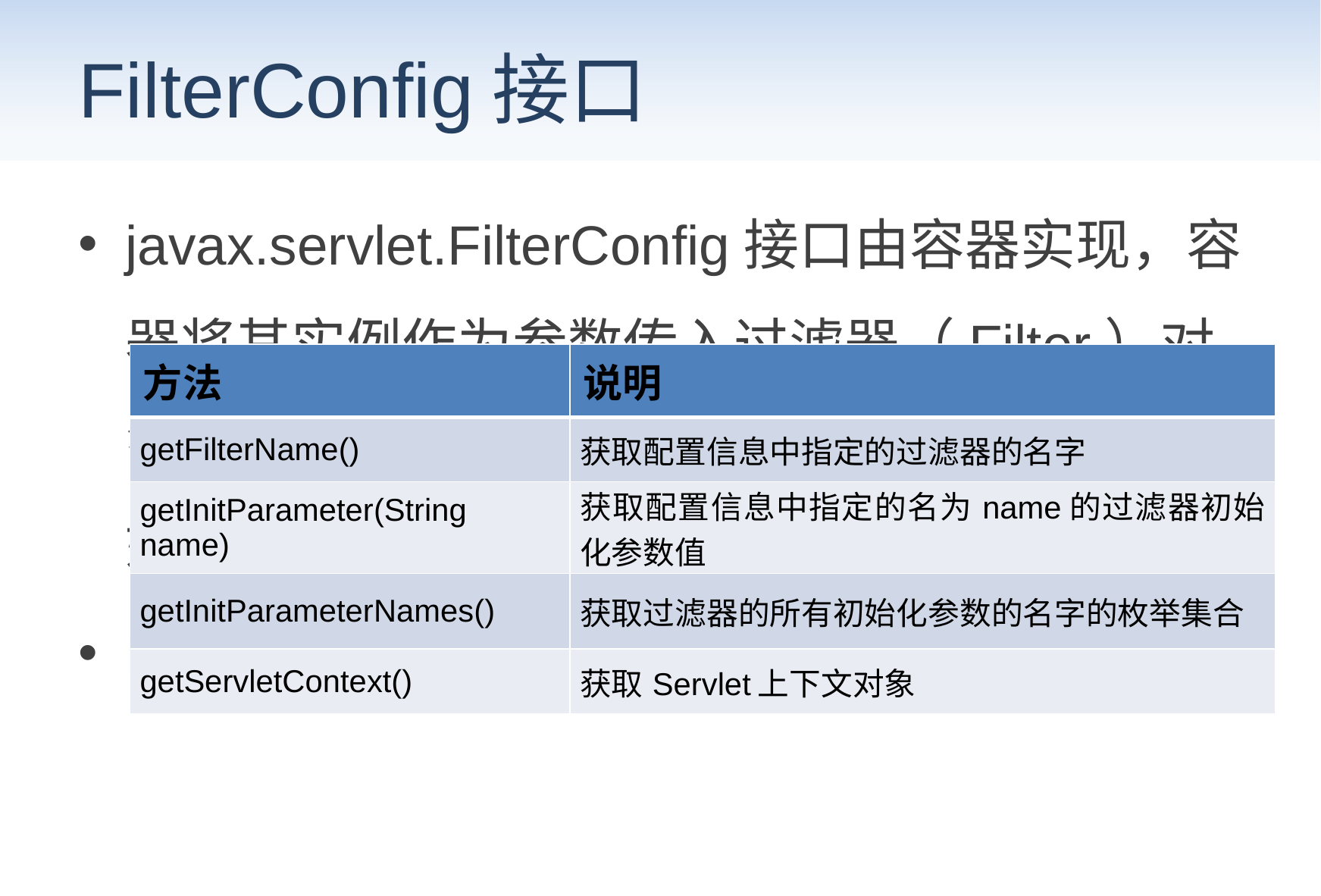

# FilterConfig接口
javax.servlet.FilterConfig接口由容器实现，容器将其实例作为参数传入过滤器（Filter）对象的初始化方法init()中，来获取过滤器的初始化参数和Servlet的相关信息。
FilterConfig接口的主要方法及作用

| 方法 | 说明 |
| --- | --- |
| getFilterName() | 获取配置信息中指定的过滤器的名字 |
| getInitParameter(String name) | 获取配置信息中指定的名为name的过滤器初始化参数值 |
| getInitParameterNames() | 获取过滤器的所有初始化参数的名字的枚举集合 |
| getServletContext() | 获取Servlet上下文对象 |